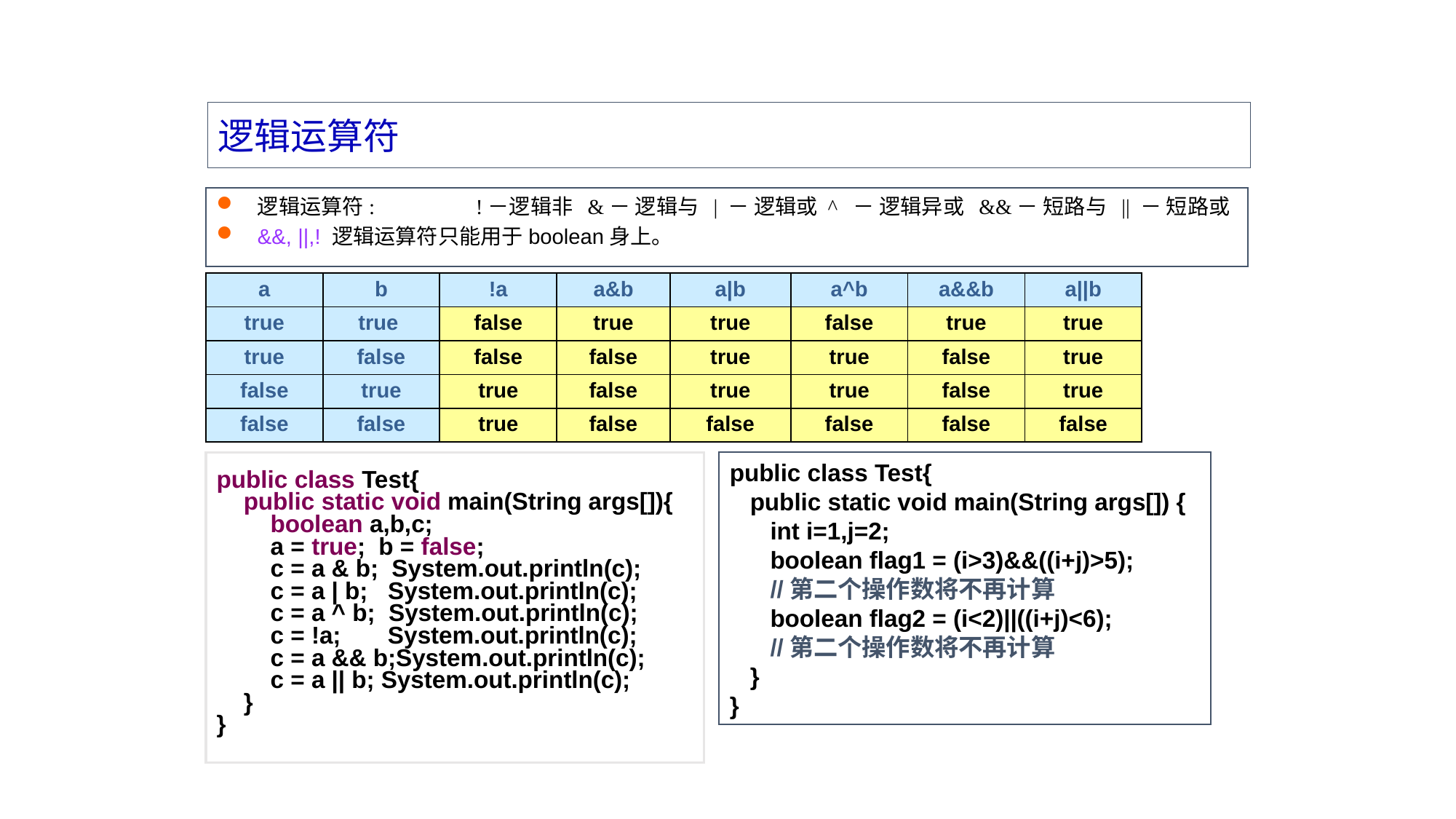

逻辑运算符
逻辑运算符:	!－逻辑非  &－ 逻辑与  | － 逻辑或 ^  － 逻辑异或  &&－ 短路与  || － 短路或
&&, ||,! 逻辑运算符只能用于boolean身上。
| a | b | !a | a&b | a|b | a^b | a&&b | a||b |
| --- | --- | --- | --- | --- | --- | --- | --- |
| true | true | false | true | true | false | true | true |
| true | false | false | false | true | true | false | true |
| false | true | true | false | true | true | false | true |
| false | false | true | false | false | false | false | false |
public class Test{
    public static void main(String args[]){
        boolean a,b,c;
        a = true;  b = false;
        c = a & b;  System.out.println(c);
        c = a | b;   System.out.println(c);
        c = a ^ b;  System.out.println(c);
        c = !a;       System.out.println(c);
        c = a && b;System.out.println(c);
        c = a || b; System.out.println(c);
    }
}
public class Test{
   public static void main(String args[]) {
      int i=1,j=2;
      boolean flag1 = (i>3)&&((i+j)>5);
      //第二个操作数将不再计算
      boolean flag2 = (i<2)||((i+j)<6);
      //第二个操作数将不再计算
   }
}